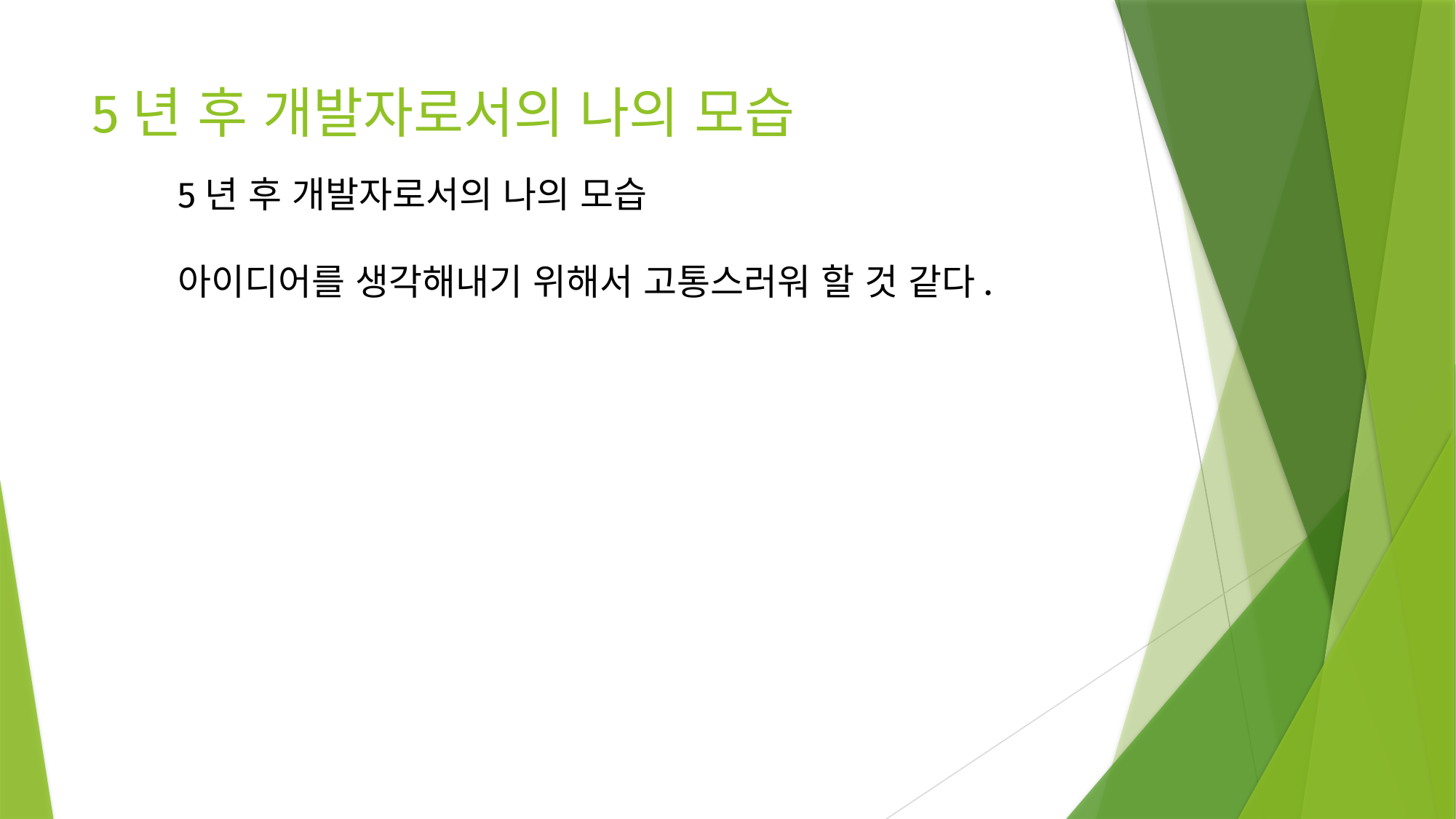

# 5년 후 개발자로서의 나의 모습
5년 후 개발자로서의 나의 모습

아이디어를 생각해내기 위해서 고통스러워 할 것 같다.